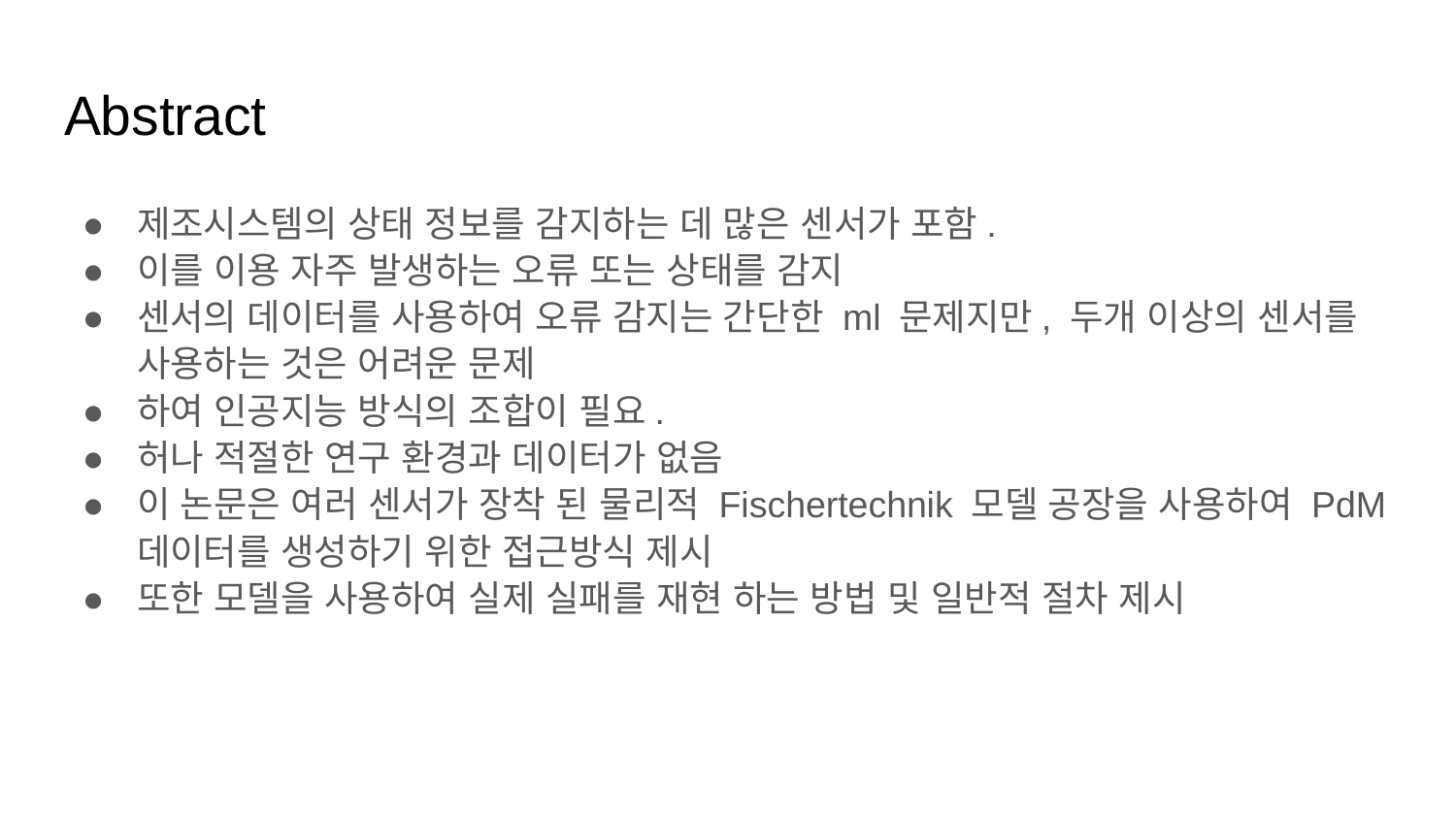

# Abstract
제조시스템의 상태 정보를 감지하는 데 많은 센서가 포함.
이를 이용 자주 발생하는 오류 또는 상태를 감지
센서의 데이터를 사용하여 오류 감지는 간단한 ml 문제지만, 두개 이상의 센서를 사용하는 것은 어려운 문제
하여 인공지능 방식의 조합이 필요.
허나 적절한 연구 환경과 데이터가 없음
이 논문은 여러 센서가 장착 된 물리적 Fischertechnik 모델 공장을 사용하여 PdM 데이터를 생성하기 위한 접근방식 제시
또한 모델을 사용하여 실제 실패를 재현 하는 방법 및 일반적 절차 제시